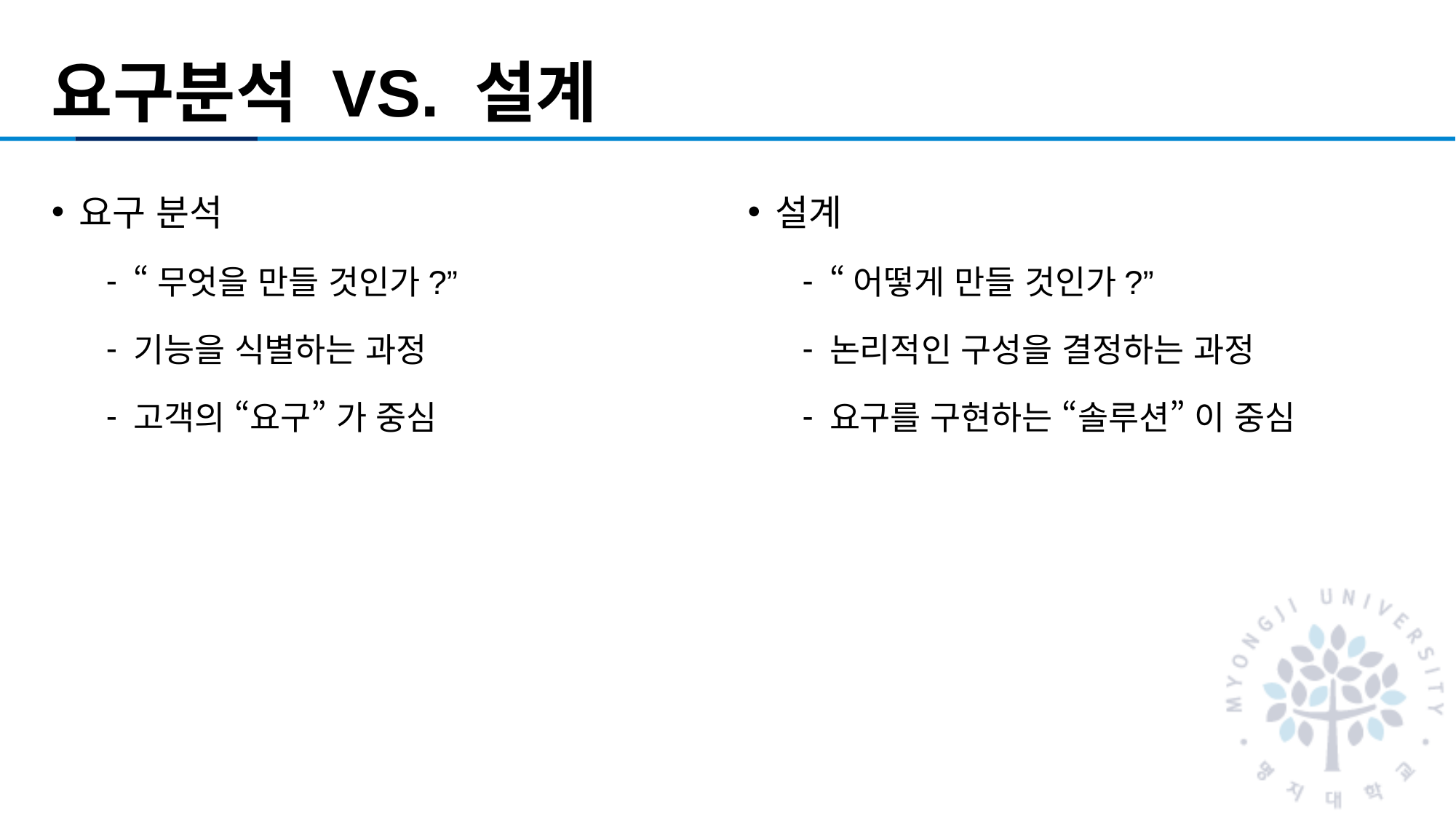

# 요구분석 VS. 설계
요구 분석
“무엇을 만들 것인가?”
기능을 식별하는 과정
고객의 “요구” 가 중심
설계
“어떻게 만들 것인가?”
논리적인 구성을 결정하는 과정
요구를 구현하는 “솔루션” 이 중심